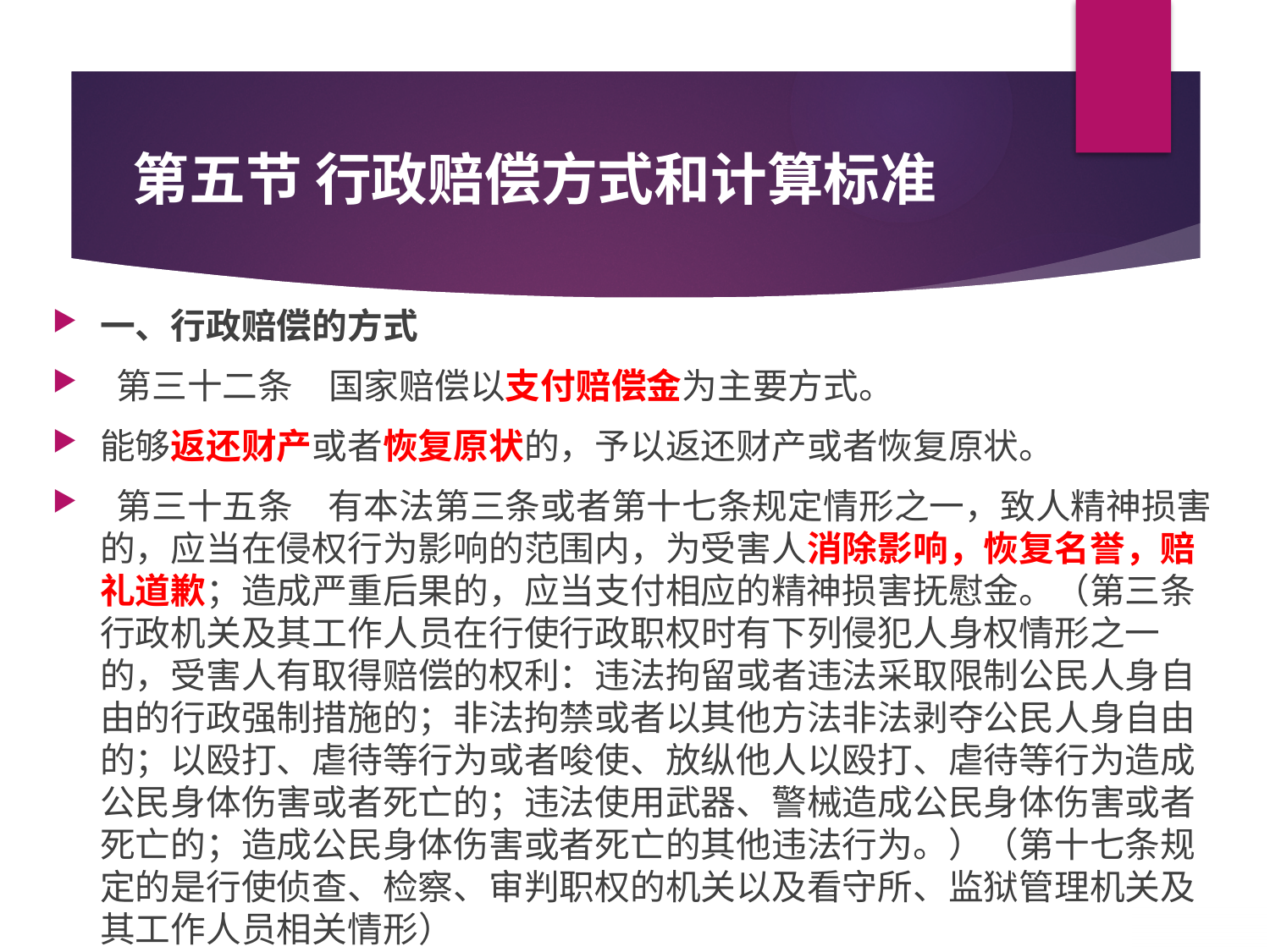

27
# 第五节 行政赔偿方式和计算标准
一、行政赔偿的方式
 第三十二条　国家赔偿以支付赔偿金为主要方式。
能够返还财产或者恢复原状的，予以返还财产或者恢复原状。
 第三十五条　有本法第三条或者第十七条规定情形之一，致人精神损害的，应当在侵权行为影响的范围内，为受害人消除影响，恢复名誉，赔礼道歉；造成严重后果的，应当支付相应的精神损害抚慰金。（第三条 行政机关及其工作人员在行使行政职权时有下列侵犯人身权情形之一的，受害人有取得赔偿的权利：违法拘留或者违法采取限制公民人身自由的行政强制措施的；非法拘禁或者以其他方法非法剥夺公民人身自由的；以殴打、虐待等行为或者唆使、放纵他人以殴打、虐待等行为造成公民身体伤害或者死亡的；违法使用武器、警械造成公民身体伤害或者死亡的；造成公民身体伤害或者死亡的其他违法行为。）（第十七条规定的是行使侦查、检察、审判职权的机关以及看守所、监狱管理机关及其工作人员相关情形）